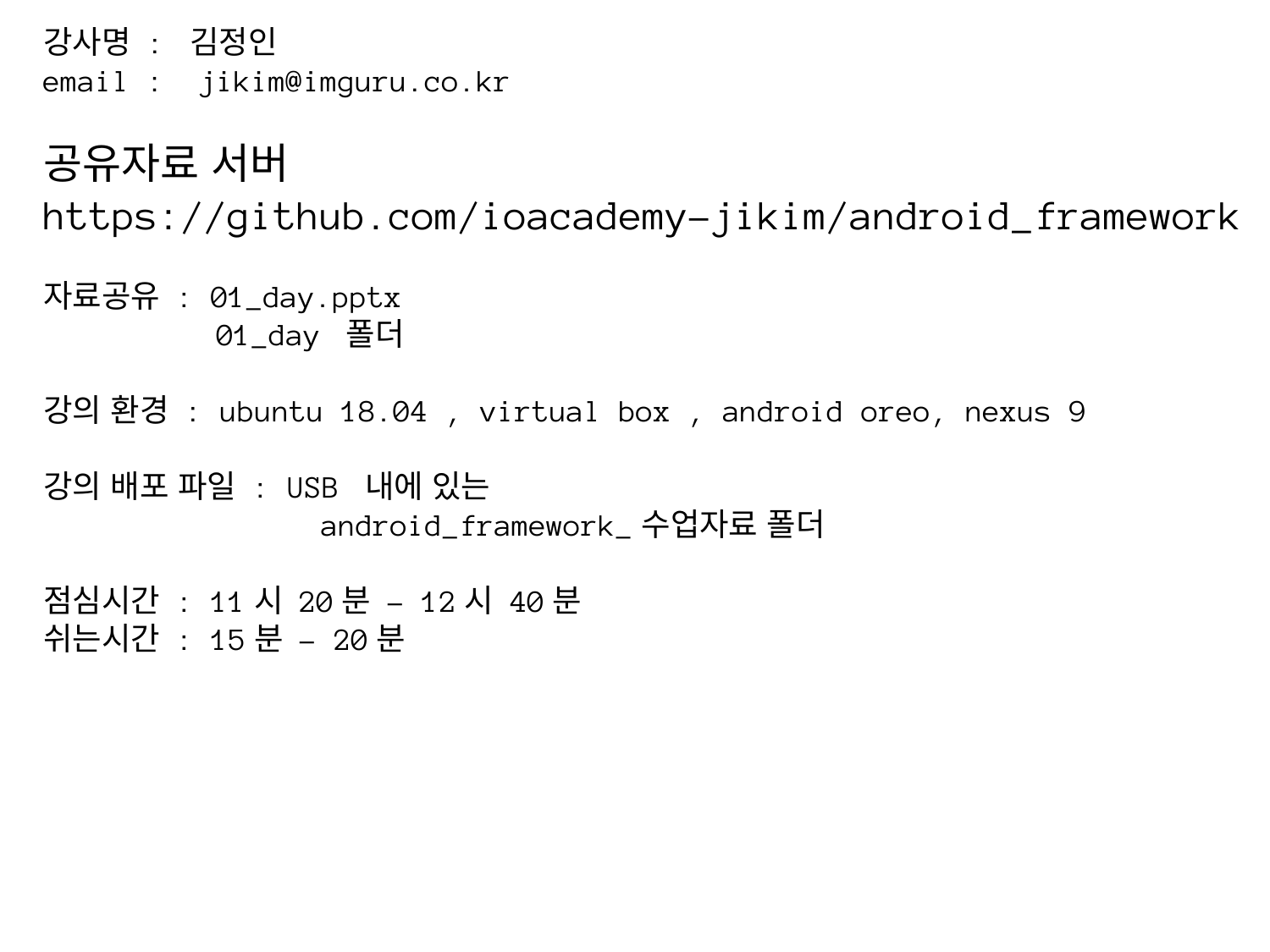

강사명 : 김정인
email :  jikim@imguru.co.kr

공유자료 서버
https://github.com/ioacademy-jikim/android_framework

자료공유 : 01_day.pptx
          01_day 폴더

강의 환경 : ubuntu 18.04 , virtual box , android oreo, nexus 9

강의 배포 파일 : USB 내에 있는
                android_framework_수업자료 폴더

점심시간 : 11시 20분 - 12시 40분
쉬는시간 : 15분 - 20분